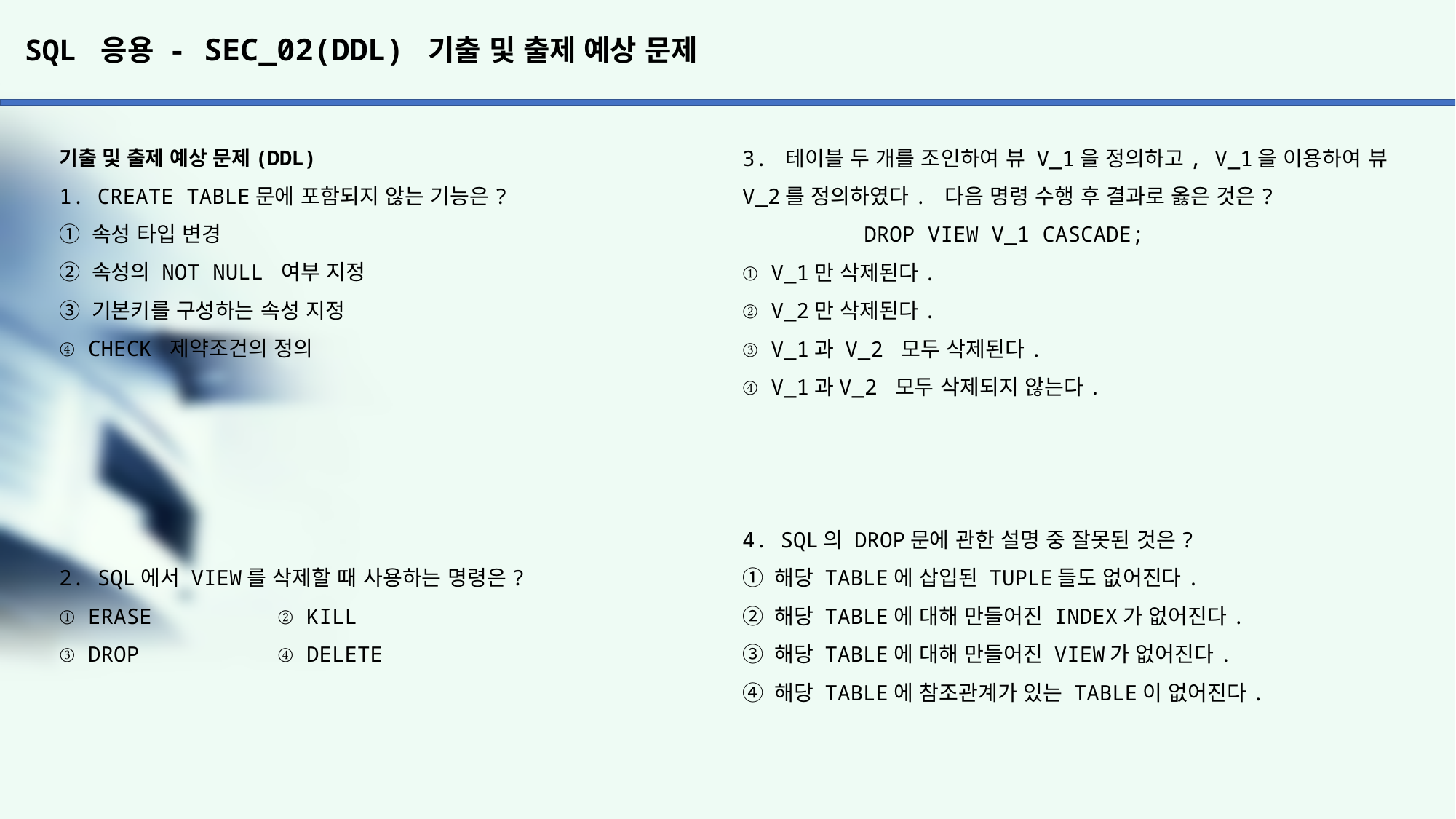

# SQL 응용 - SEC_02(DDL) 기출 및 출제 예상 문제
3. 테이블 두 개를 조인하여 뷰 V_1을 정의하고, V_1을 이용하여 뷰
V_2를 정의하였다. 다음 명령 수행 후 결과로 옳은 것은?
	 DROP VIEW V_1 CASCADE;
① V_1만 삭제된다.
② V_2만 삭제된다.
③ V_1과 V_2 모두 삭제된다.
④ V_1과V_2 모두 삭제되지 않는다.

4. SQL의 DROP문에 관한 설명 중 잘못된 것은?
① 해당 TABLE에 삽입된 TUPLE들도 없어진다.
② 해당 TABLE에 대해 만들어진 INDEX가 없어진다.
③ 해당 TABLE에 대해 만들어진 VIEW가 없어진다.
④ 해당 TABLE에 참조관계가 있는 TABLE이 없어진다.
기출 및 출제 예상 문제(DDL)
1. CREATE TABLE문에 포함되지 않는 기능은?
① 속성 타입 변경
② 속성의 NOT NULL 여부 지정
③ 기본키를 구성하는 속성 지정
④ CHECK 제약조건의 정의

2. SQL에서 VIEW를 삭제할 때 사용하는 명령은?
① ERASE		② KILL
③ DROP		④ DELETE